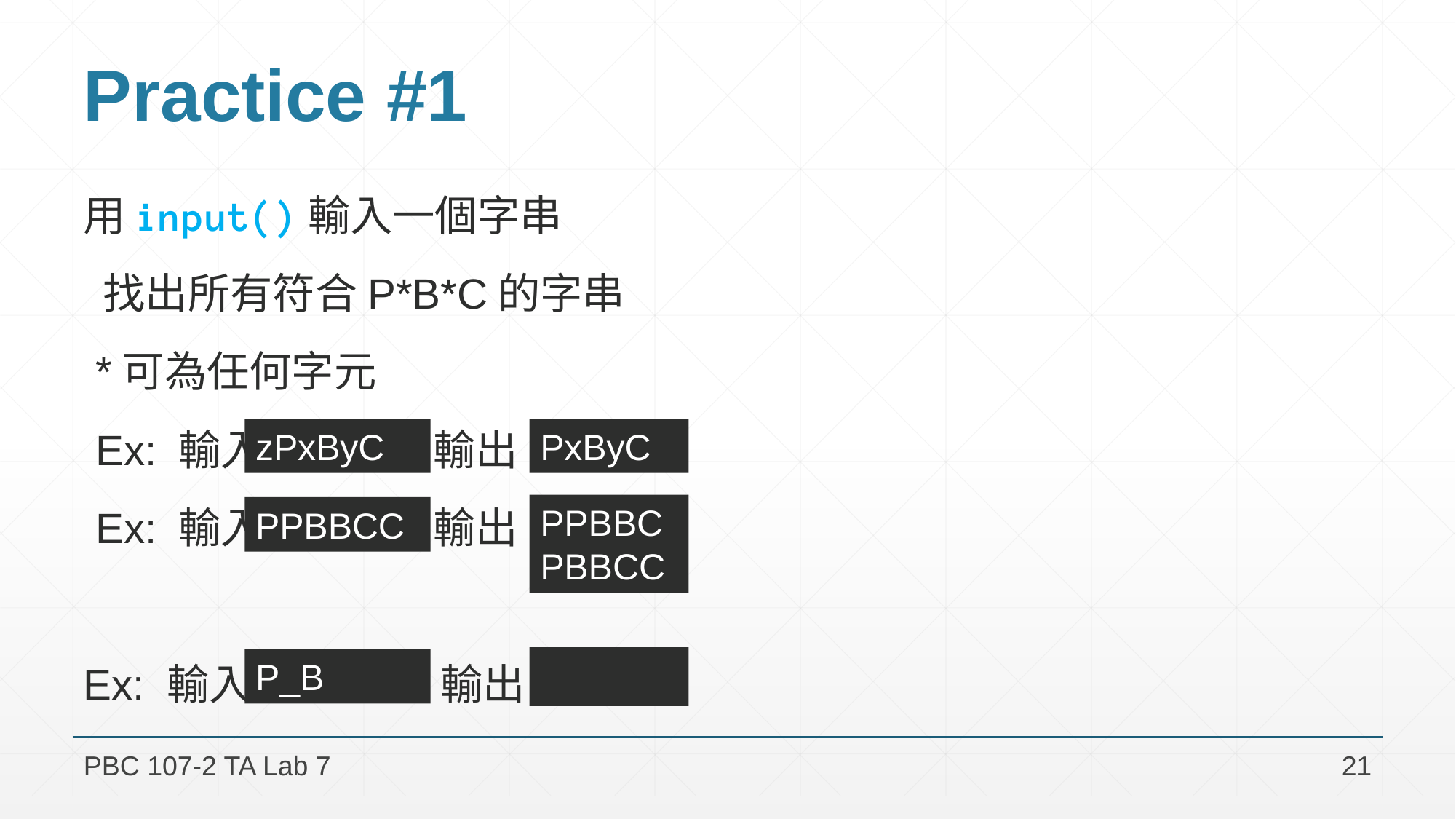

# Practice #1
用input()輸入一個字串
 找出所有符合P*B*C的字串
 *可為任何字元
 Ex: 輸入                  輸出
 Ex: 輸入                  輸出

Ex: 輸入                    輸出

zPxByC
PxByC
PPBBC
PBBCC
PPBBCC

P_B
PBC 107-2 TA Lab 7
21